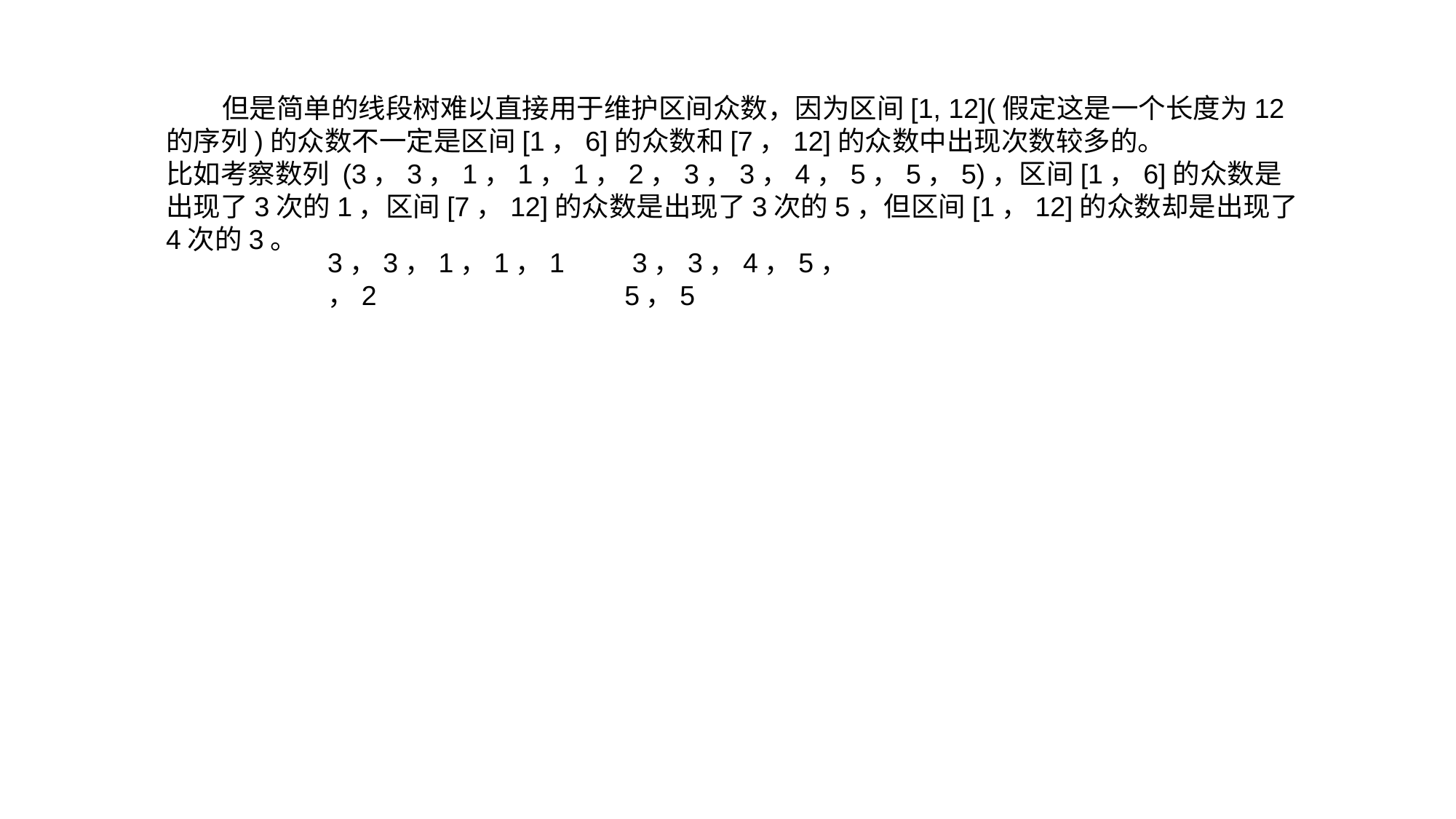

但是简单的线段树难以直接用于维护区间众数，因为区间[1, 12](假定这是一个长度为12的序列)的众数不一定是区间[1，6]的众数和[7，12]的众数中出现次数较多的。
比如考察数列 (3，3，1，1，1，2，3，3，4，5，5，5)，区间[1，6]的众数是出现了3次的1，区间[7，12]的众数是出现了3次的5，但区间[1，12]的众数却是出现了4次的3。
3，3，1，1，1，2
 3，3，4，5，5，5